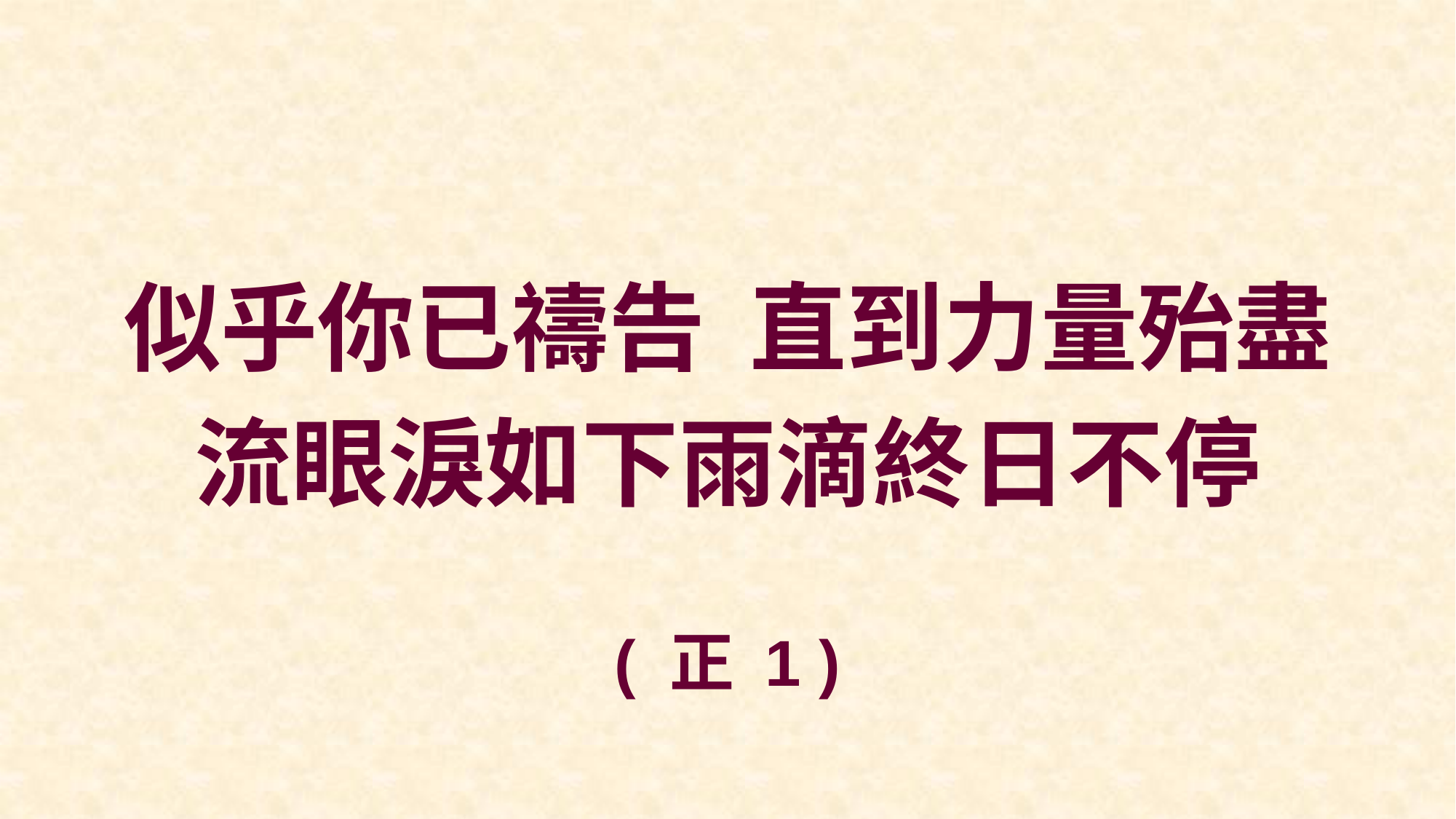

似乎你已禱告  直到力量殆盡
流眼淚如下雨滴終日不停
( 正 1 )